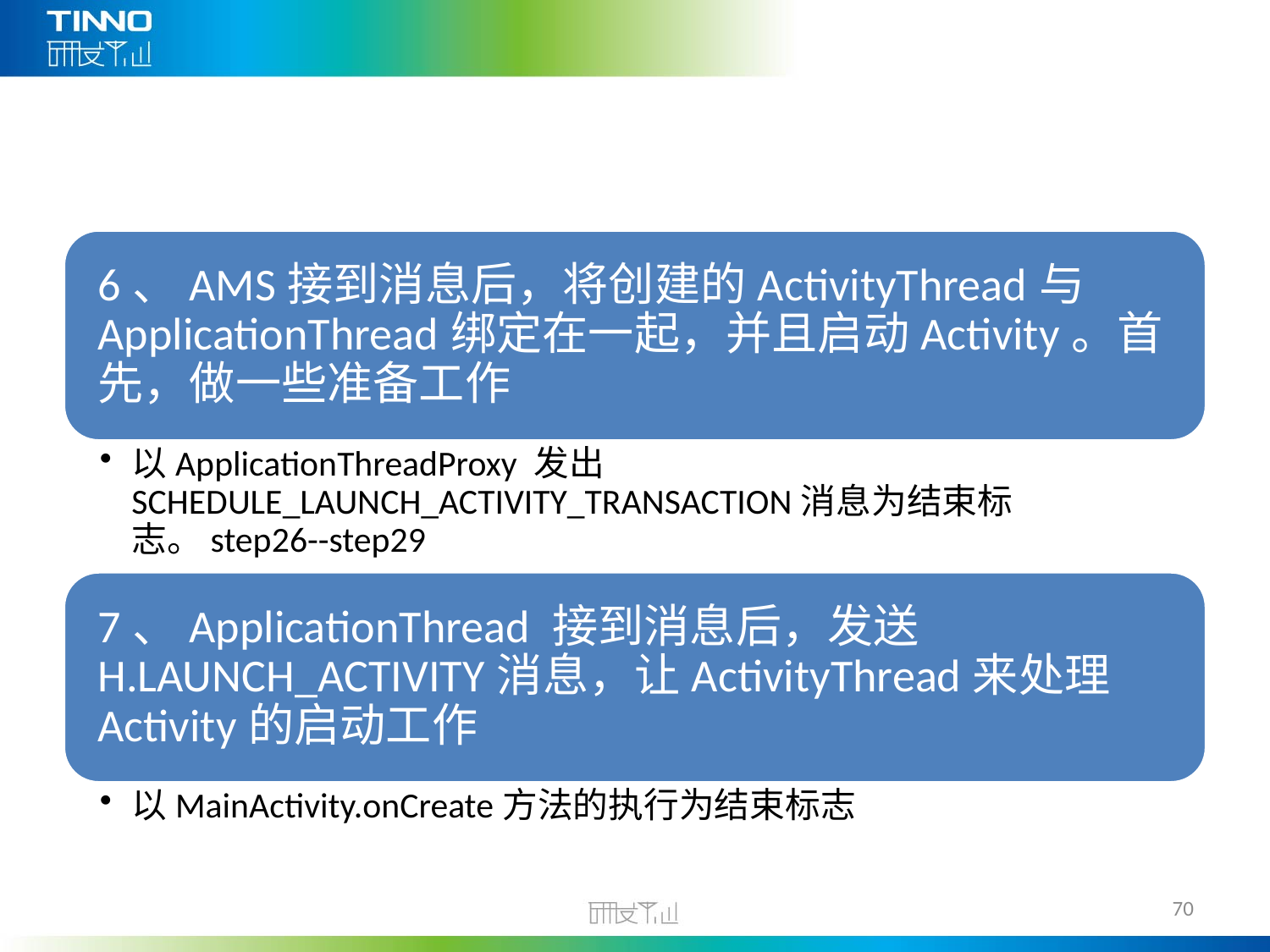

#
6、AMS接到消息后，将创建的ActivityThread与ApplicationThread绑定在一起，并且启动Activity。首先，做一些准备工作
以ApplicationThreadProxy 发出SCHEDULE_LAUNCH_ACTIVITY_TRANSACTION消息为结束标志。step26--step29
7、ApplicationThread 接到消息后，发送H.LAUNCH_ACTIVITY消息，让ActivityThread来处理Activity的启动工作
以MainActivity.onCreate方法的执行为结束标志

70